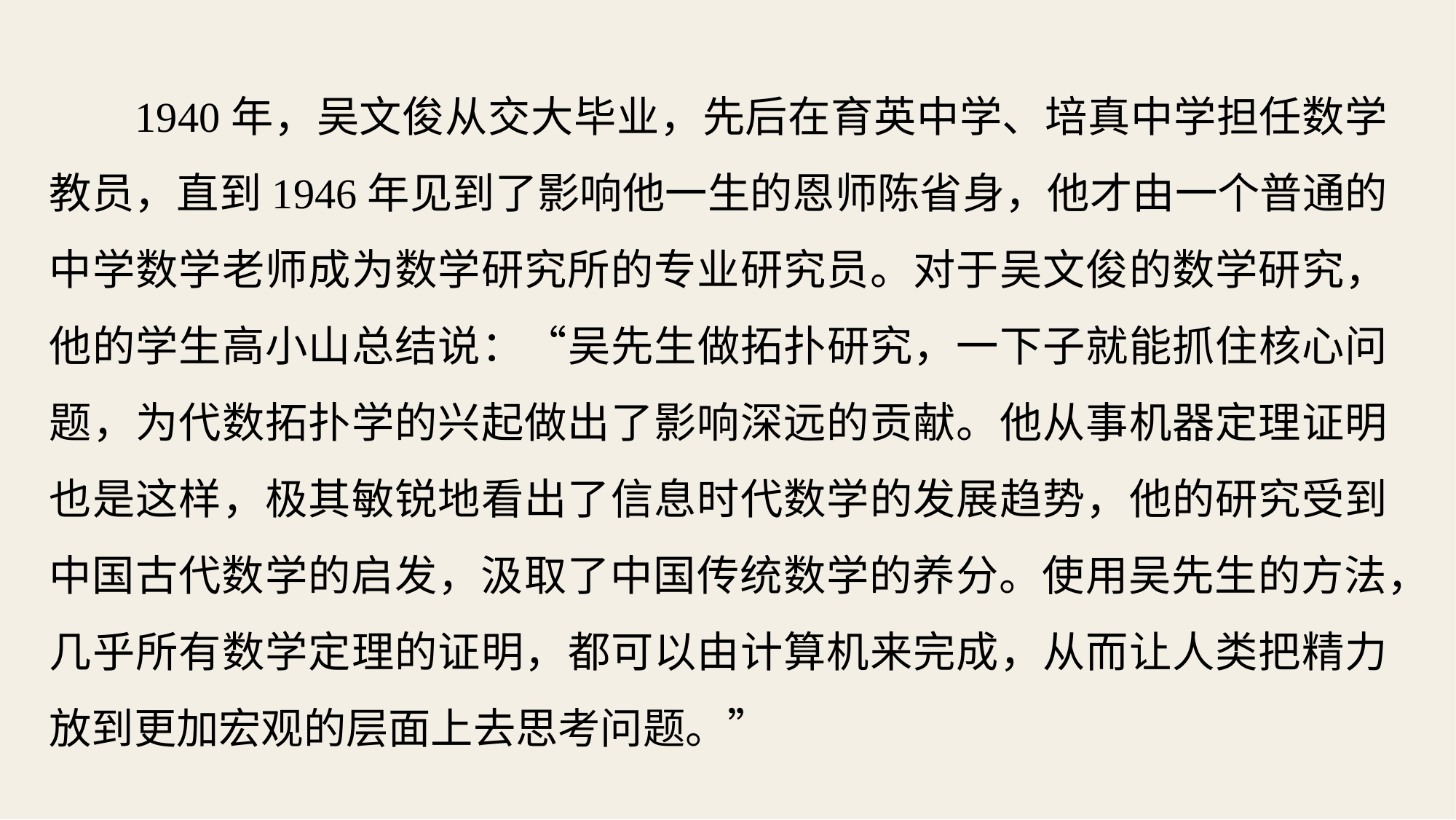

1940年，吴文俊从交大毕业，先后在育英中学、培真中学担任数学教员，直到1946年见到了影响他一生的恩师陈省身，他才由一个普通的中学数学老师成为数学研究所的专业研究员。对于吴文俊的数学研究，他的学生高小山总结说：“吴先生做拓扑研究，一下子就能抓住核心问题，为代数拓扑学的兴起做出了影响深远的贡献。他从事机器定理证明也是这样，极其敏锐地看出了信息时代数学的发展趋势，他的研究受到中国古代数学的启发，汲取了中国传统数学的养分。使用吴先生的方法，几乎所有数学定理的证明，都可以由计算机来完成，从而让人类把精力放到更加宏观的层面上去思考问题。”